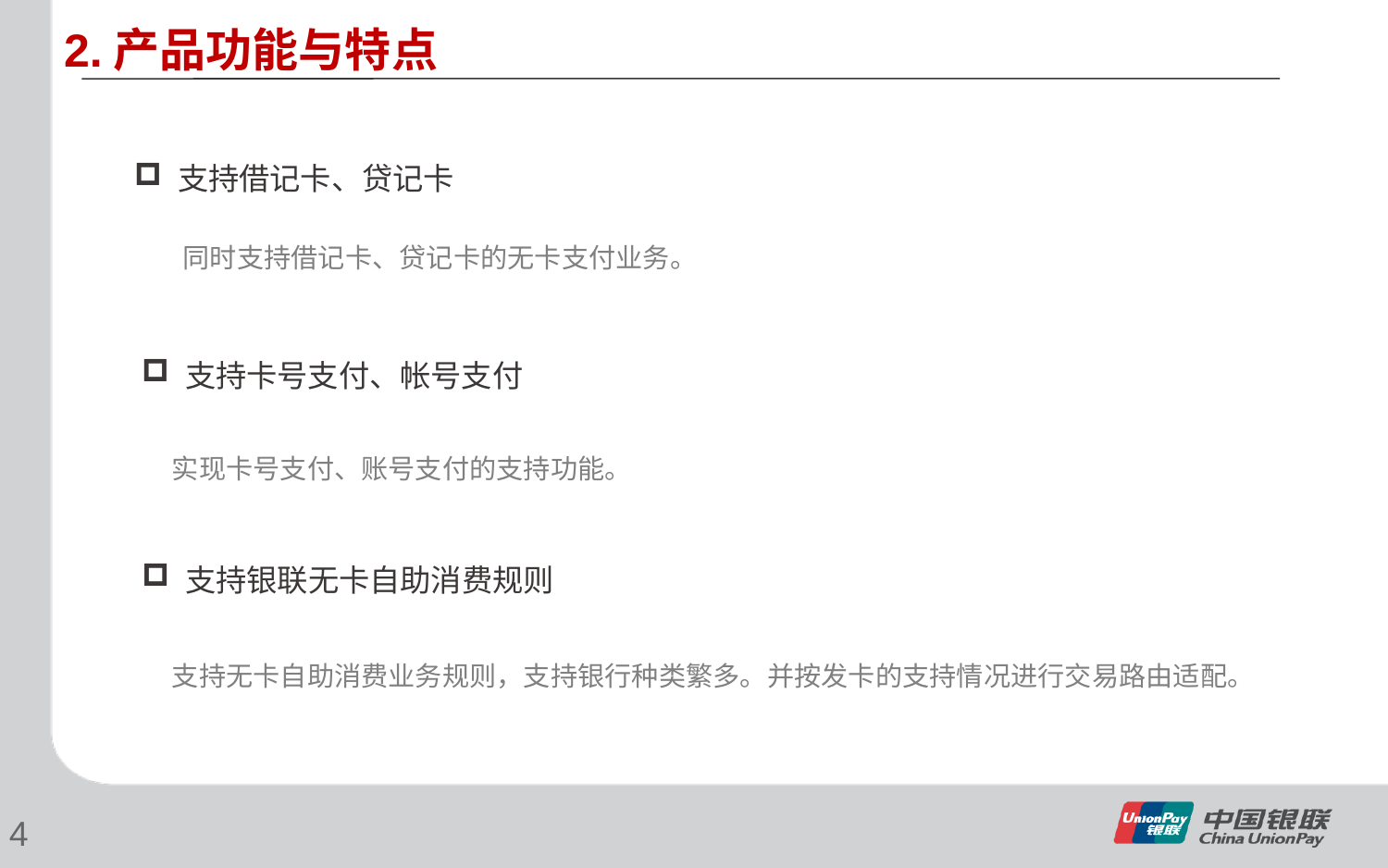

2.产品功能与特点

支持借记卡、贷记卡
同时支持借记卡、贷记卡的无卡支付业务。
支持卡号支付、帐号支付
实现卡号支付、账号支付的支持功能。
支持银联无卡自助消费规则
支持无卡自助消费业务规则，支持银行种类繁多。并按发卡的支持情况进行交易路由适配。